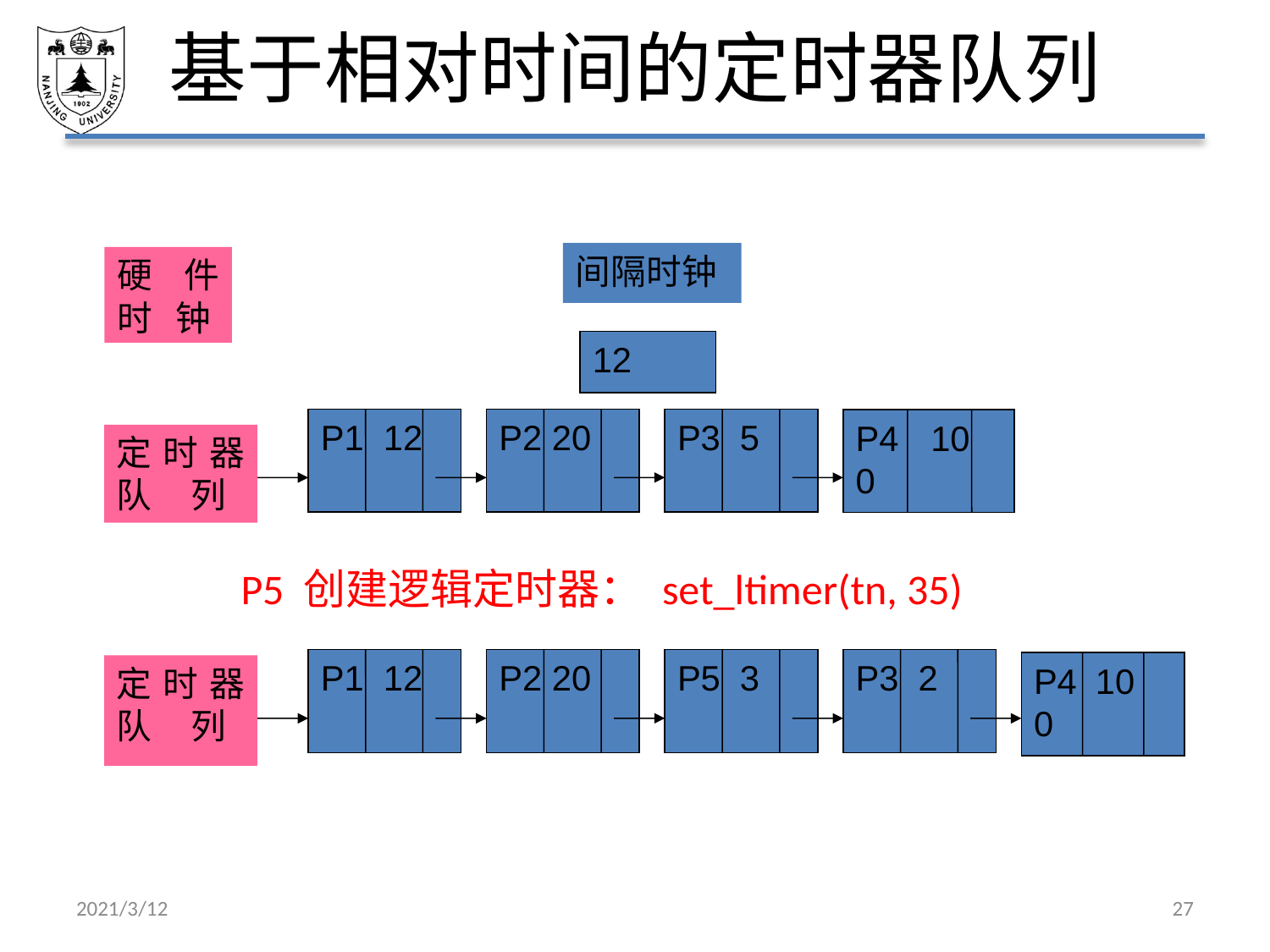

# 基于相对时间的定时器队列
间隔时钟
硬件时   钟
12
P1  12

P2 20

P3  5

P4  10   0

定时器队     列

P5 创建逻辑定时器： set_ltimer(tn, 35)
P1  12

P2 20

P5  3

P3  2

P4 10   0

定时器队     列

2021/3/12
27